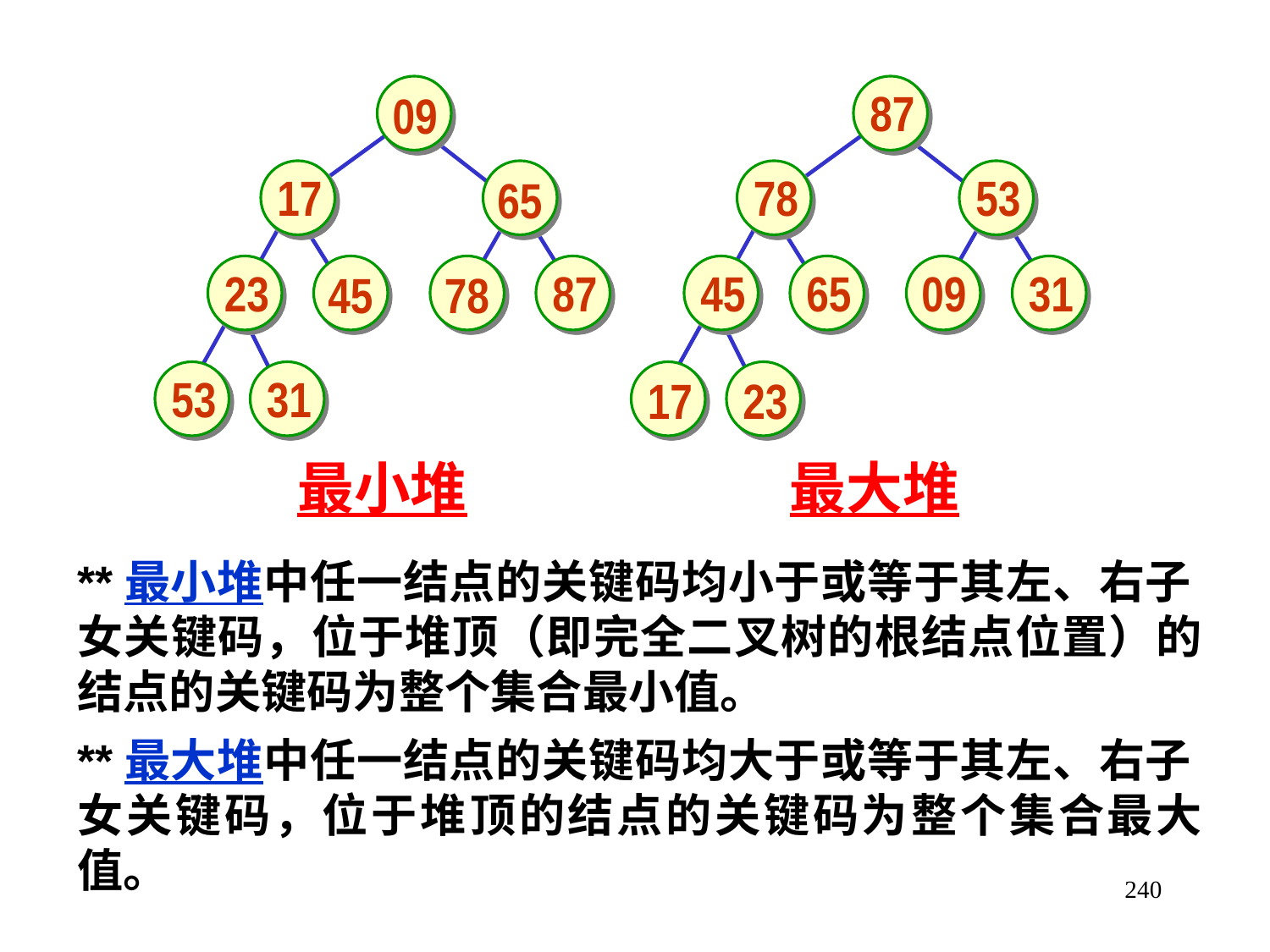

87
09

17

78

53
65

23

87

45

65

09

31
45
78

53

31

17
23
最小堆                         最大堆
**最小堆中任一结点的关键码均小于或等于其左、右子  女关键码，位于堆顶（即完全二叉树的根结点位置）的 结点的关键码为整个集合最小值。
**最大堆中任一结点的关键码均大于或等于其左、右子  女关键码，位于堆顶的结点的关键码为整个集合最大值。
240